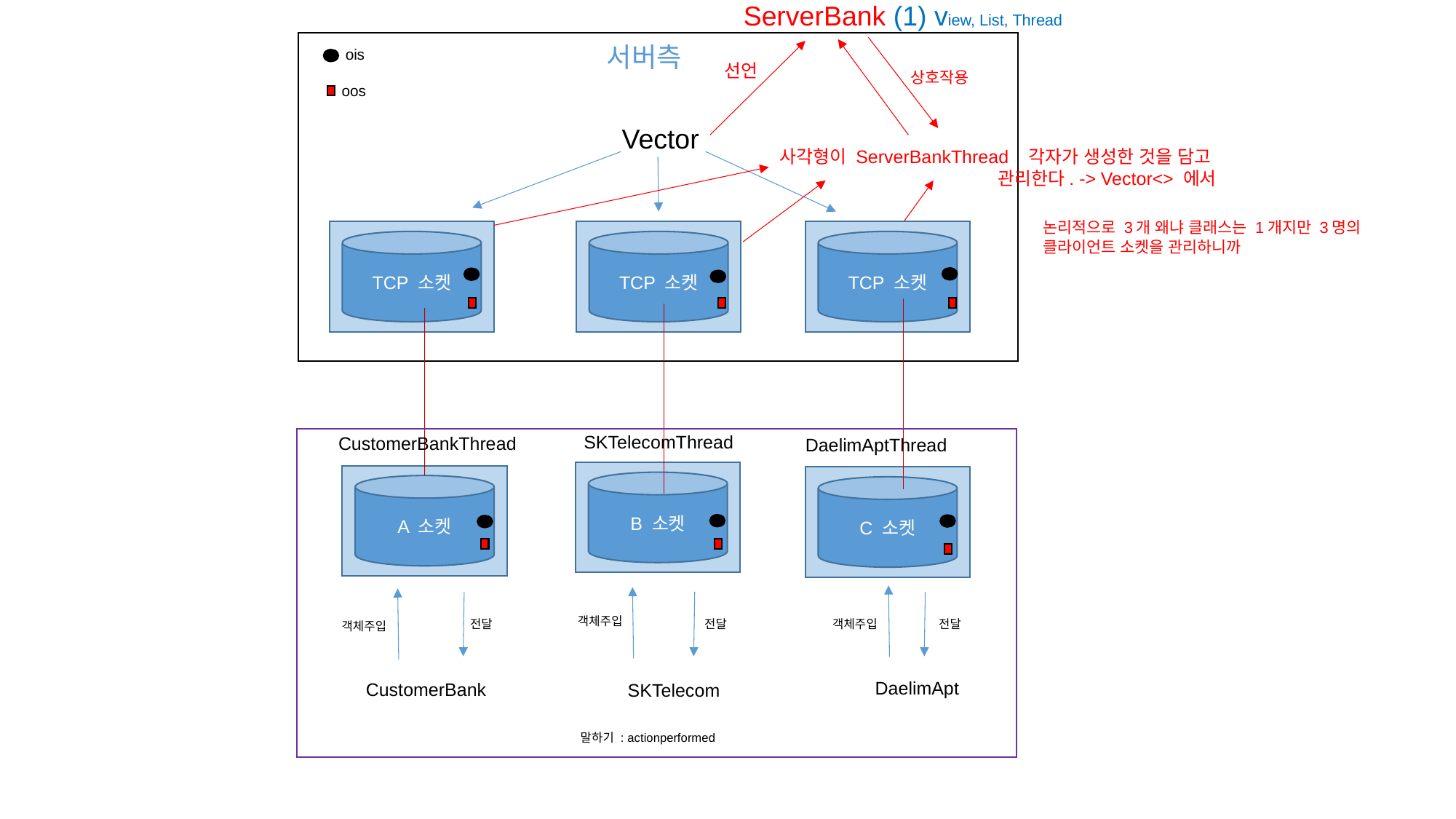

ServerBank (1) view, List, Thread

서버측
ois

oos

선언
상호작용
Vector

TCP 소켓

TCP 소켓
TCP 소켓

사각형이 ServerBankThread   각자가 생성한 것을 담고                			관리한다. -> Vector<> 에서
논리적으로 3개 왜냐 클래스는 1개지만 3명의 클라이언트 소켓을 관리하니까
SKTelecomThread
CustomerBankThread
DaelimAptThread

B 소켓

A 소켓

C 소켓

객체주입
전달
객체주입
전달
전달
객체주입
DaelimApt
CustomerBank
SKTelecom
말하기 : actionperformed